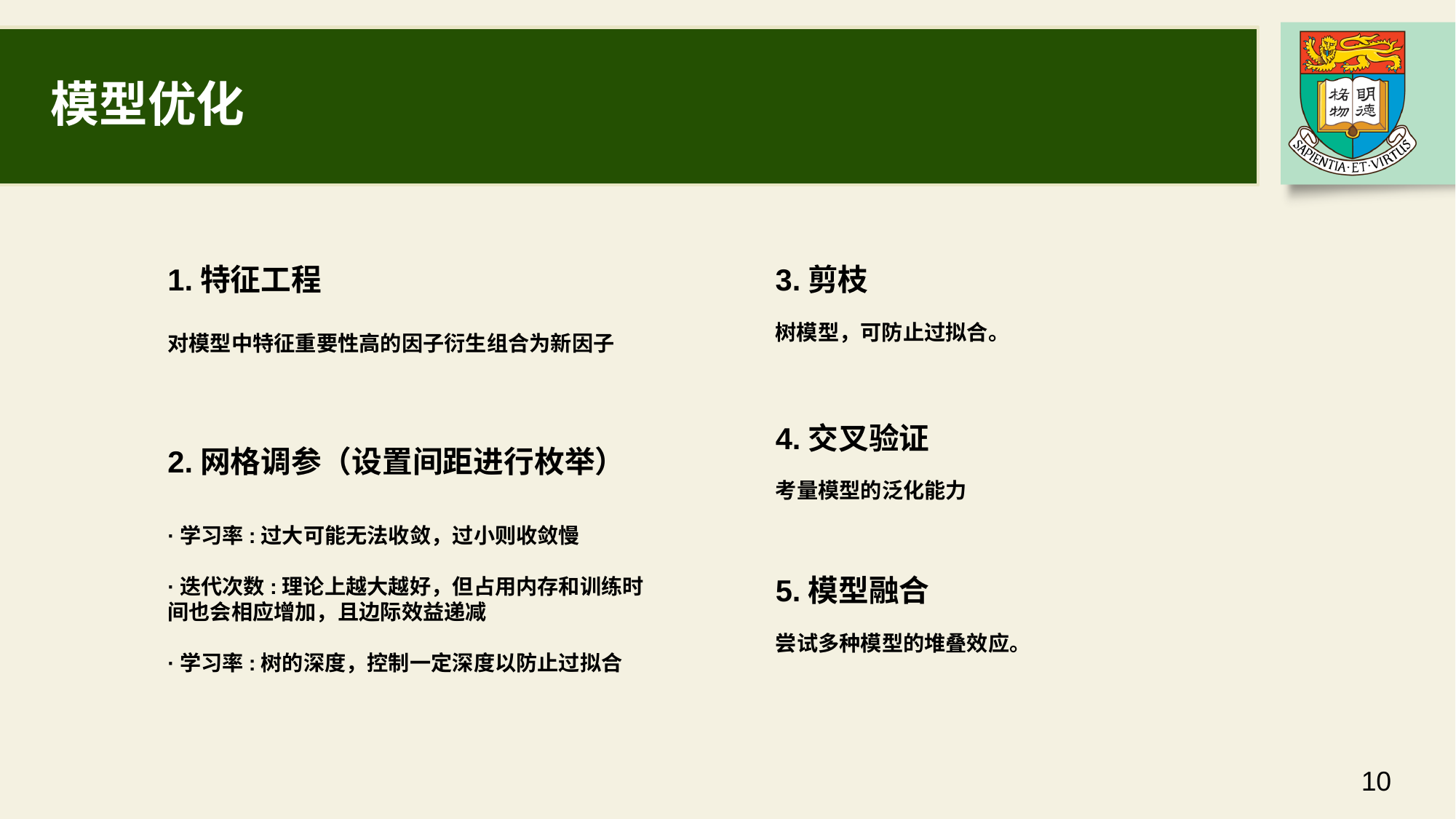

# 模型优化
1.特征工程

对模型中特征重要性高的因子衍生组合为新因子
3.剪枝

树模型，可防止过拟合。
4.交叉验证

考量模型的泛化能力
2.网格调参（设置间距进行枚举）

·学习率:过大可能无法收敛，过小则收敛慢

·迭代次数:理论上越大越好，但占用内存和训练时间也会相应增加，且边际效益递减

·学习率:树的深度，控制一定深度以防止过拟合
5.模型融合

尝试多种模型的堆叠效应。
10